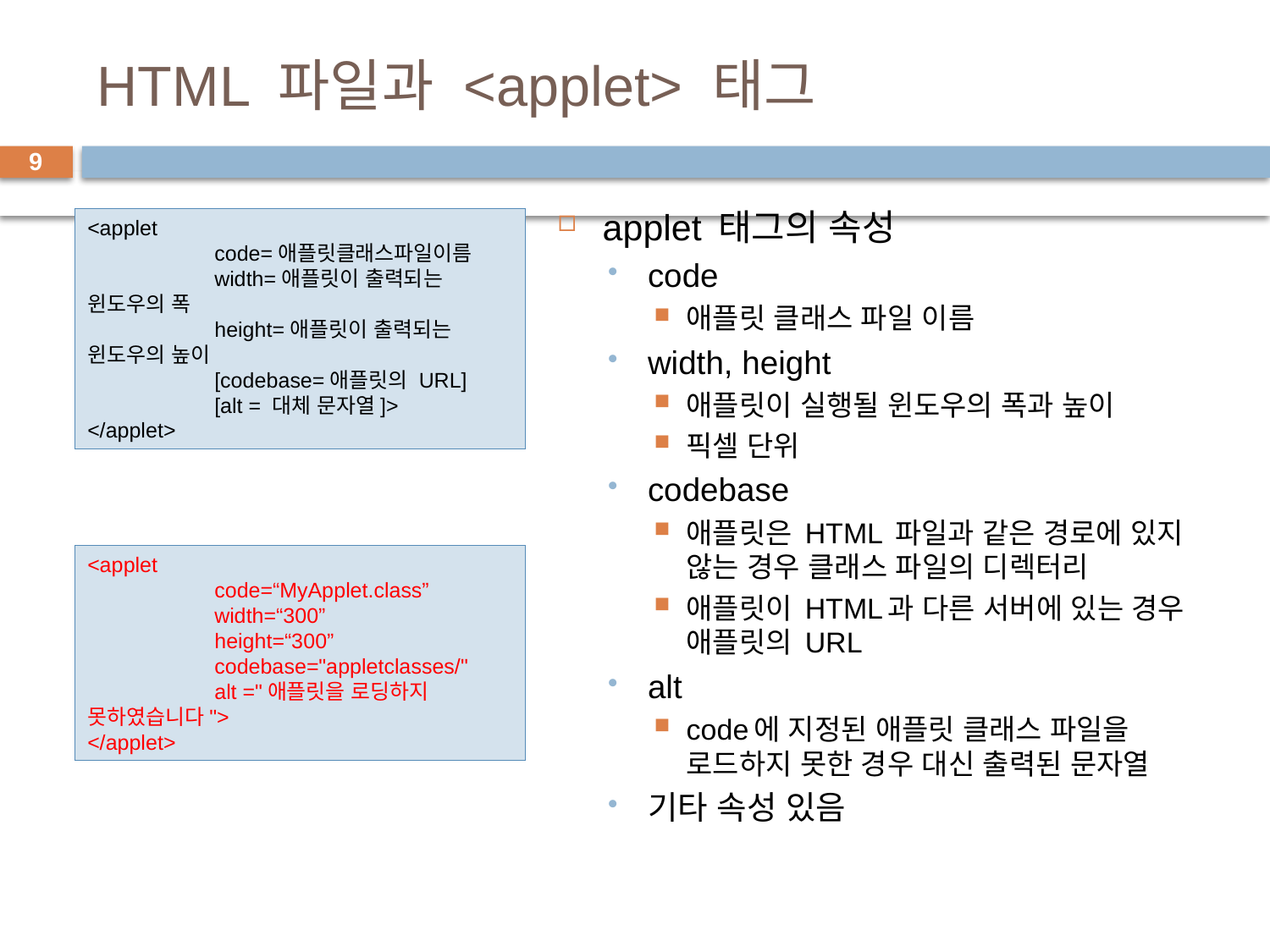

# HTML 파일과 <applet> 태그
9
applet 태그의 속성
code
애플릿 클래스 파일 이름
width, height
애플릿이 실행될 윈도우의 폭과 높이
픽셀 단위
codebase
애플릿은 HTML 파일과 같은 경로에 있지 않는 경우 클래스 파일의 디렉터리
애플릿이 HTML과 다른 서버에 있는 경우 애플릿의 URL
alt
code에 지정된 애플릿 클래스 파일을 로드하지 못한 경우 대신 출력된 문자열
기타 속성 있음
<applet
	code=애플릿클래스파일이름
	width=애플릿이 출력되는 윈도우의 폭
	height=애플릿이 출력되는 윈도우의 높이
	[codebase=애플릿의 URL]
	[alt = 대체 문자열]>
</applet>
<applet
	code=“MyApplet.class”
	width=“300”
	height=“300”
	codebase="appletclasses/"
	alt ="애플릿을 로딩하지 못하였습니다">
</applet>